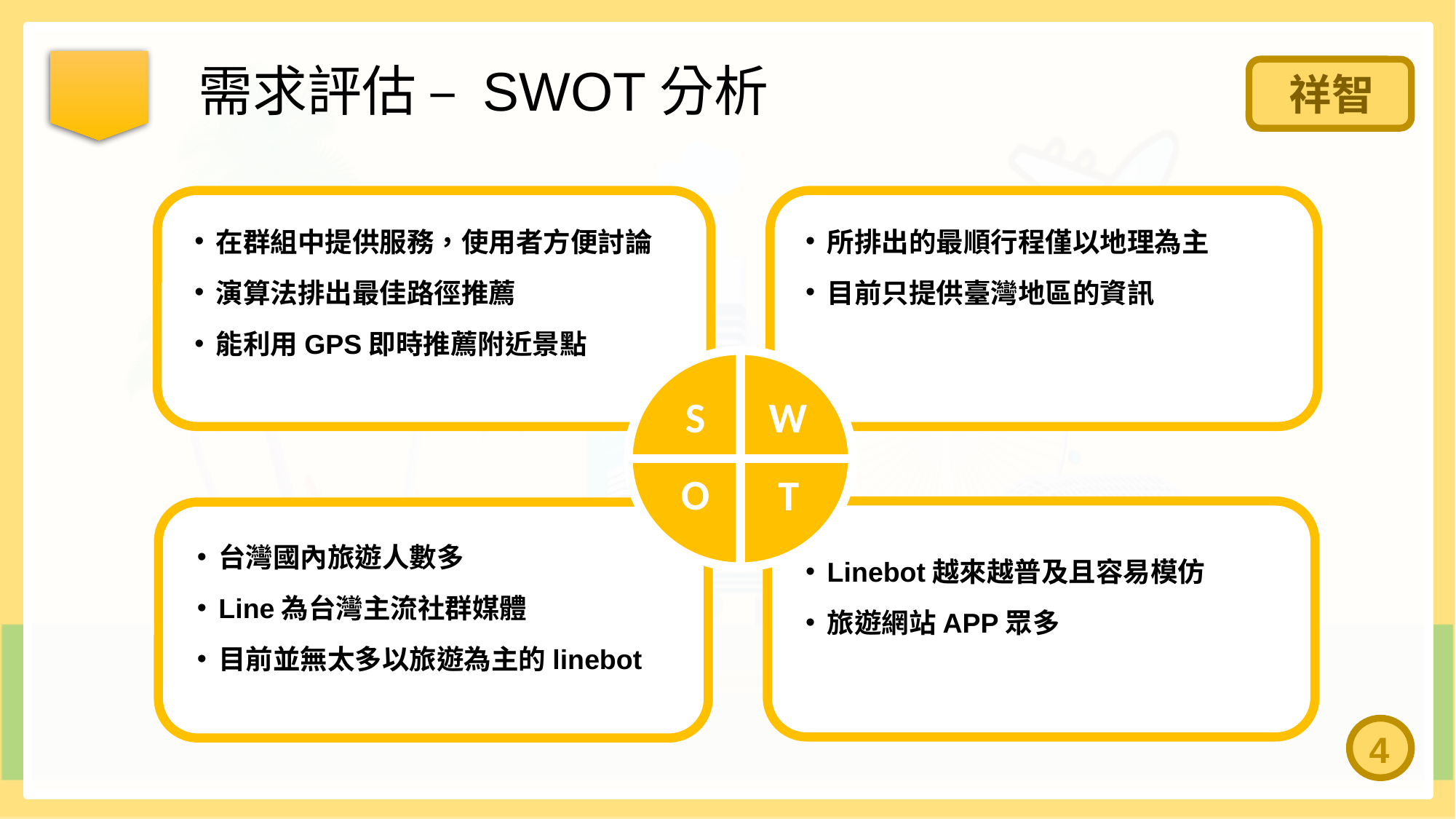

需求評估 – SWOT分析
祥智

在群組中提供服務，使用者方便討論
演算法排出最佳路徑推薦
能利用GPS即時推薦附近景點

所排出的最順行程僅以地理為主
目前只提供臺灣地區的資訊

S
W
O
T

Linebot越來越普及且容易模仿
旅遊網站APP眾多

台灣國內旅遊人數多
Line為台灣主流社群媒體
目前並無太多以旅遊為主的linebot
4